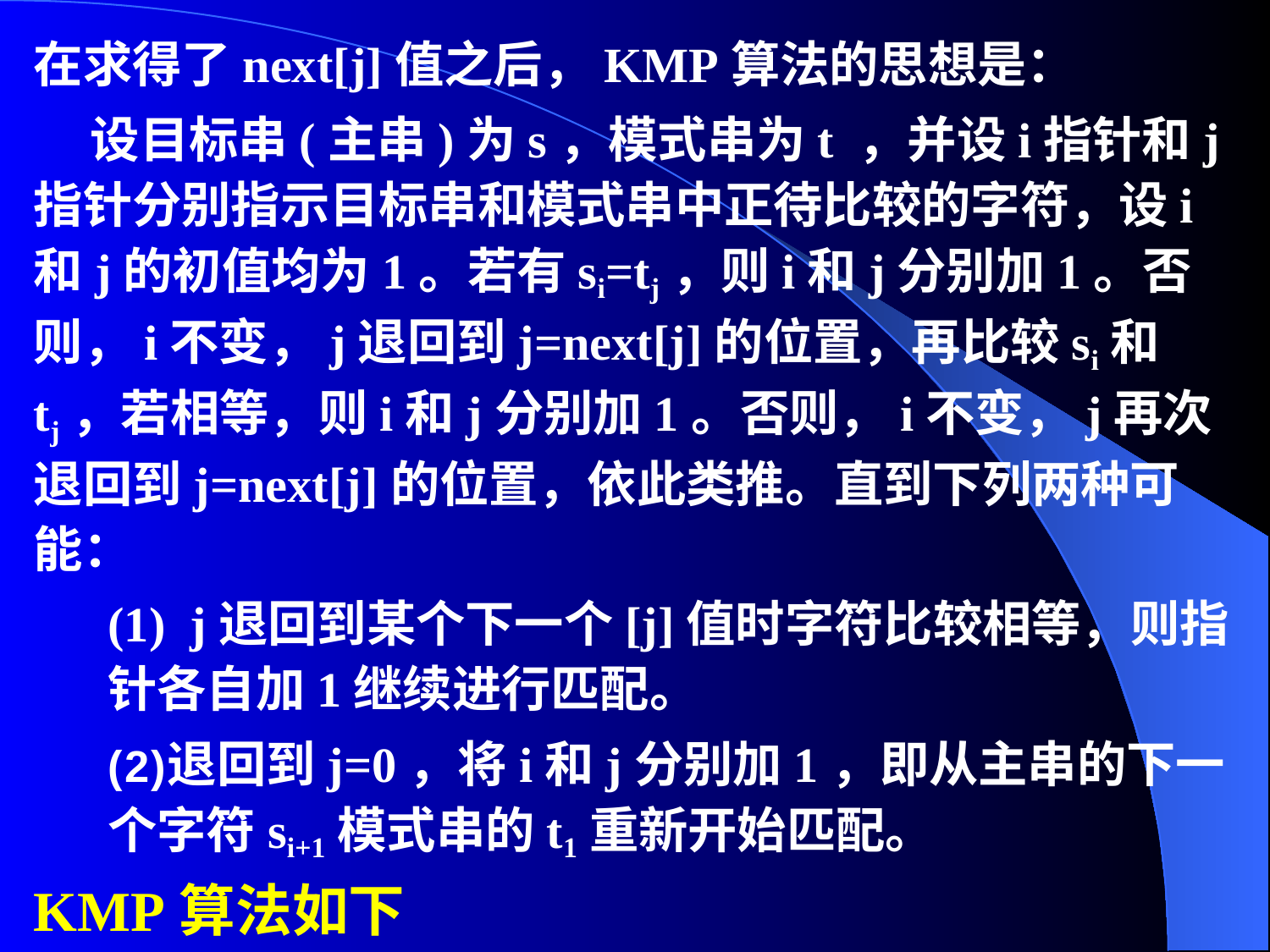

# 在求得了next[j]值之后，KMP算法的思想是：
    设目标串(主串)为s，模式串为t ，并设i指针和j指针分别指示目标串和模式串中正待比较的字符，设i和j的初值均为1。若有si=tj，则i和j分别加1。否则，i不变，j退回到j=next[j]的位置，再比较si和tj，若相等，则i和j分别加1。否则，i不变，j再次退回到j=next[j]的位置，依此类推。直到下列两种可能：
(1)  j退回到某个下一个[j]值时字符比较相等，则指针各自加1继续进行匹配。
退回到j=0，将i和j分别加1，即从主串的下一个字符si+1模式串的t1重新开始匹配。
KMP算法如下